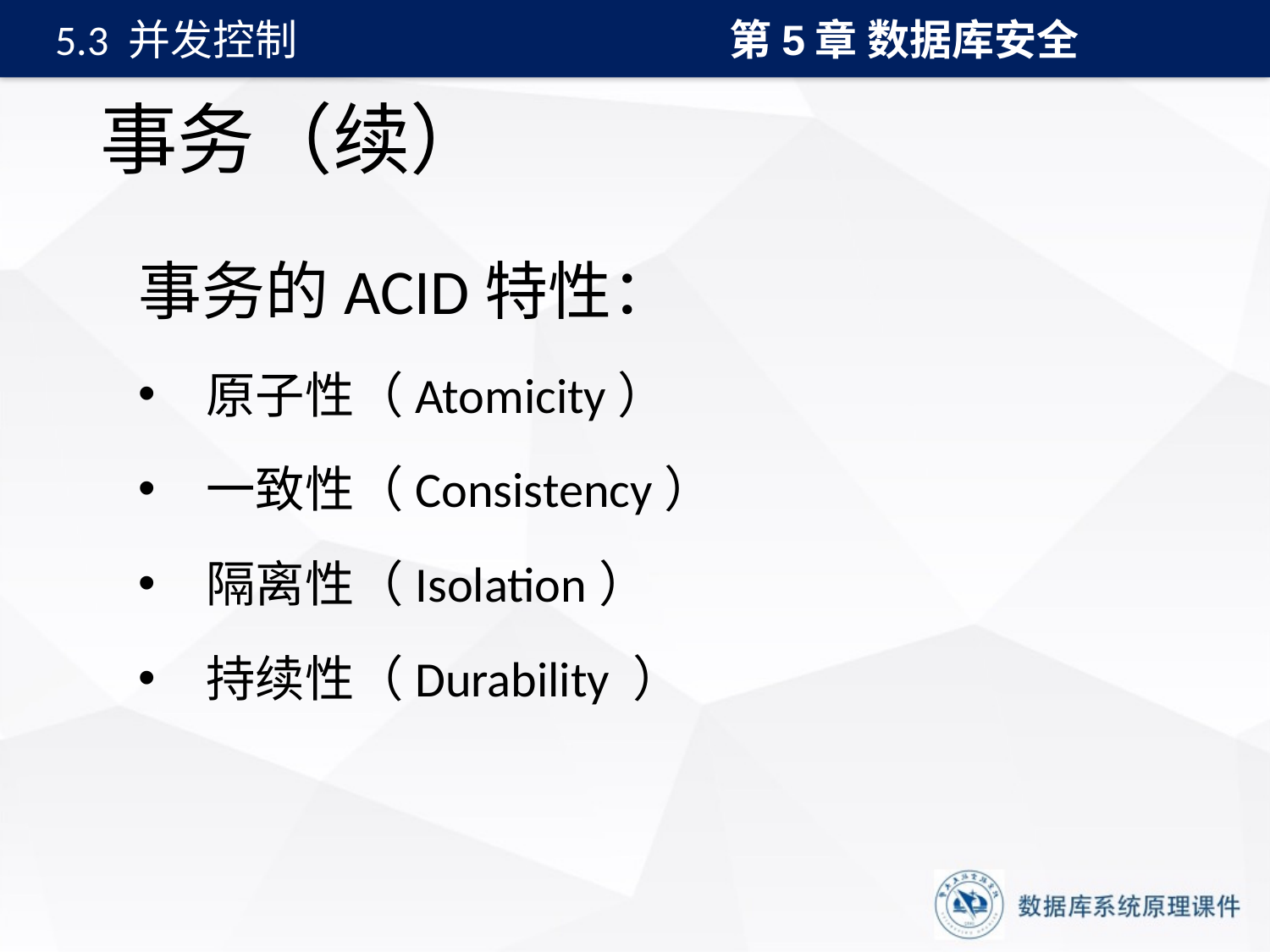

第5章 数据库安全
5.3 并发控制
# 事务（续）
事务的ACID特性：
原子性（Atomicity）
一致性（Consistency）
隔离性（Isolation）
持续性（Durability ）